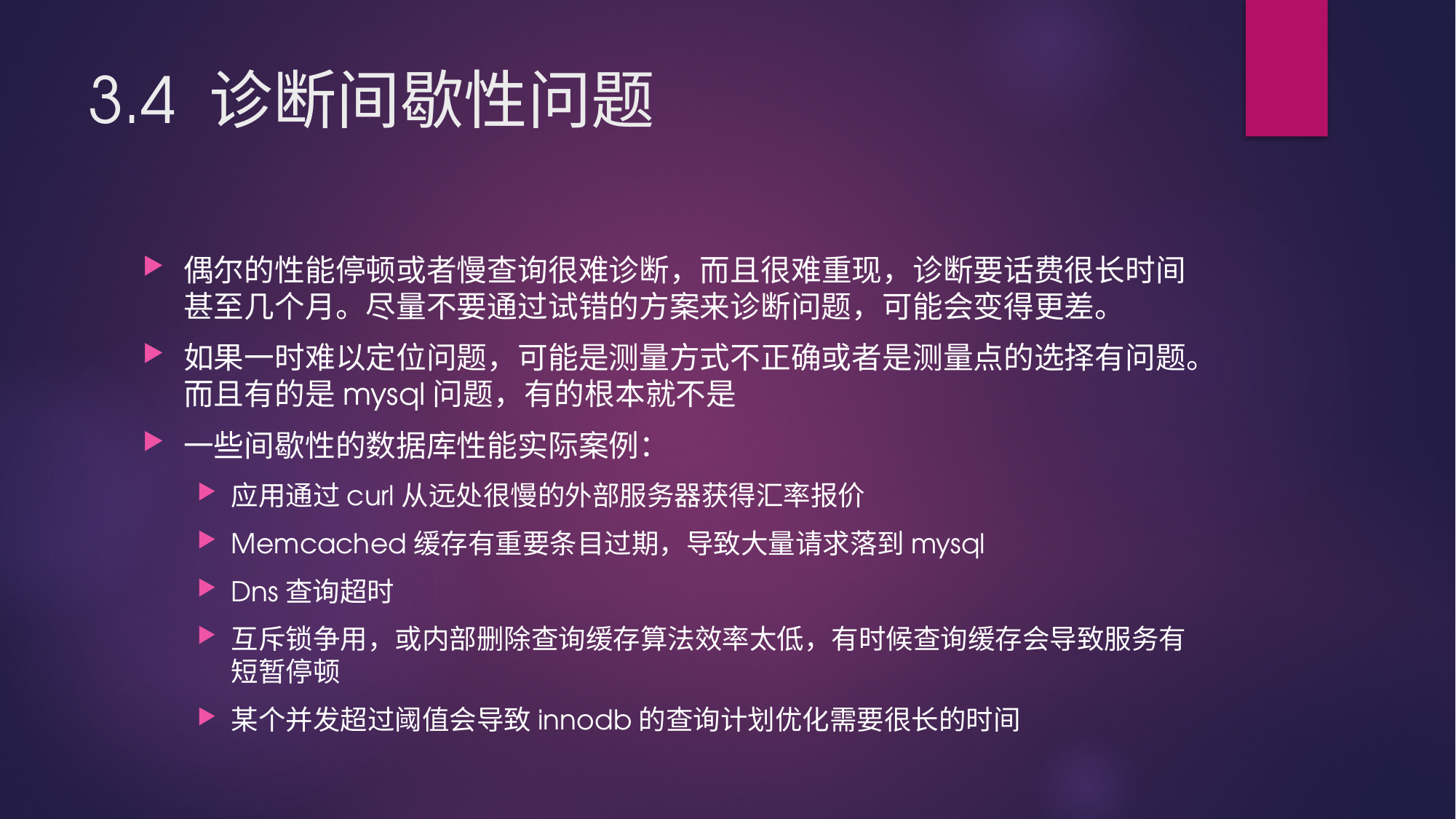

# 3.4 诊断间歇性问题
偶尔的性能停顿或者慢查询很难诊断，而且很难重现，诊断要话费很长时间甚至几个月。尽量不要通过试错的方案来诊断问题，可能会变得更差。
如果一时难以定位问题，可能是测量方式不正确或者是测量点的选择有问题。而且有的是mysql问题，有的根本就不是
一些间歇性的数据库性能实际案例：
应用通过curl从远处很慢的外部服务器获得汇率报价
Memcached缓存有重要条目过期，导致大量请求落到mysql
Dns查询超时
互斥锁争用，或内部删除查询缓存算法效率太低，有时候查询缓存会导致服务有短暂停顿
某个并发超过阈值会导致innodb的查询计划优化需要很长的时间